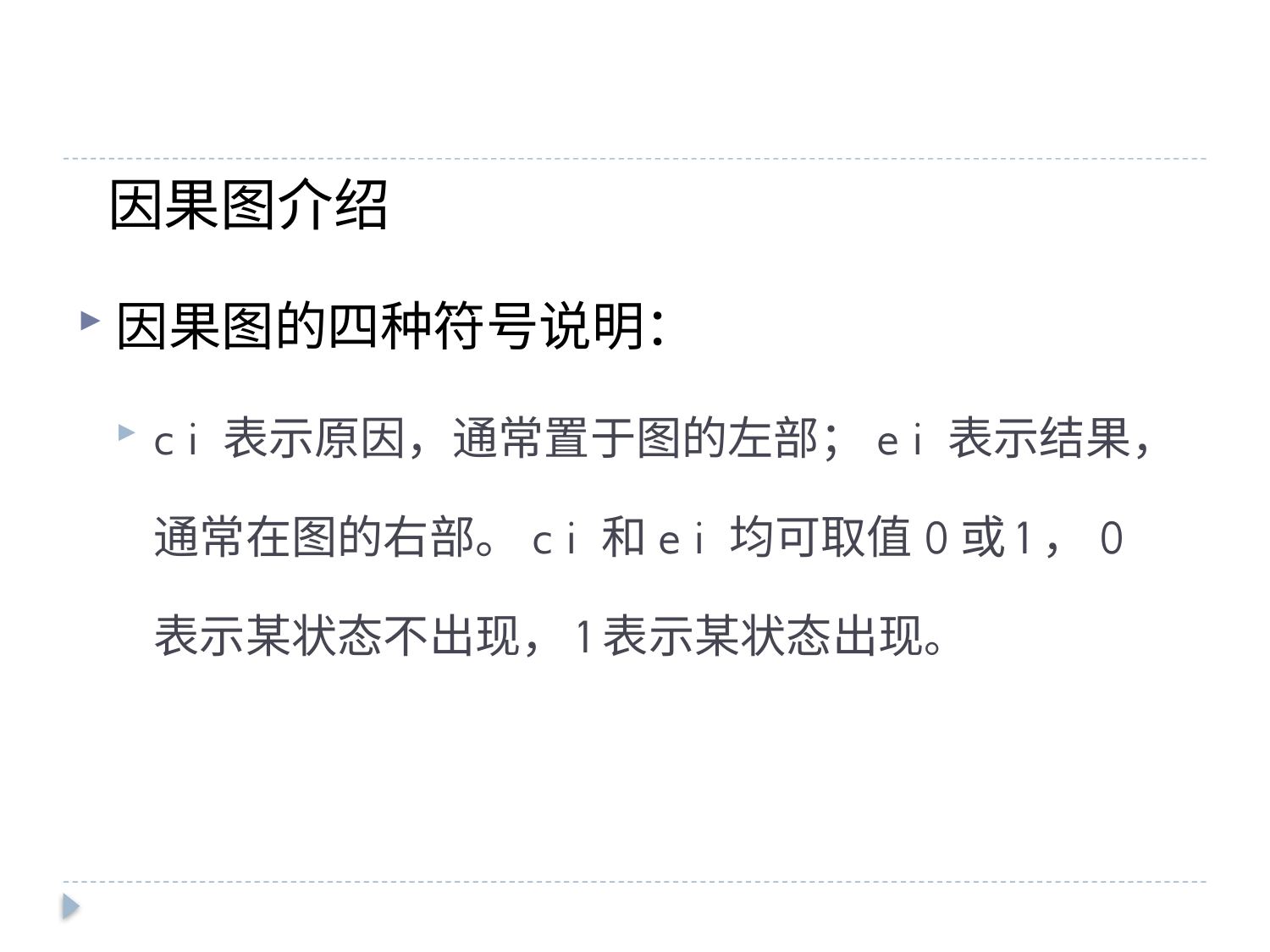

# 因果图介绍
因果图的四种符号说明：
c i 表示原因，通常置于图的左部；e i 表示结果，通常在图的右部。c i 和e i 均可取值0或1，0表示某状态不出现，1表示某状态出现。